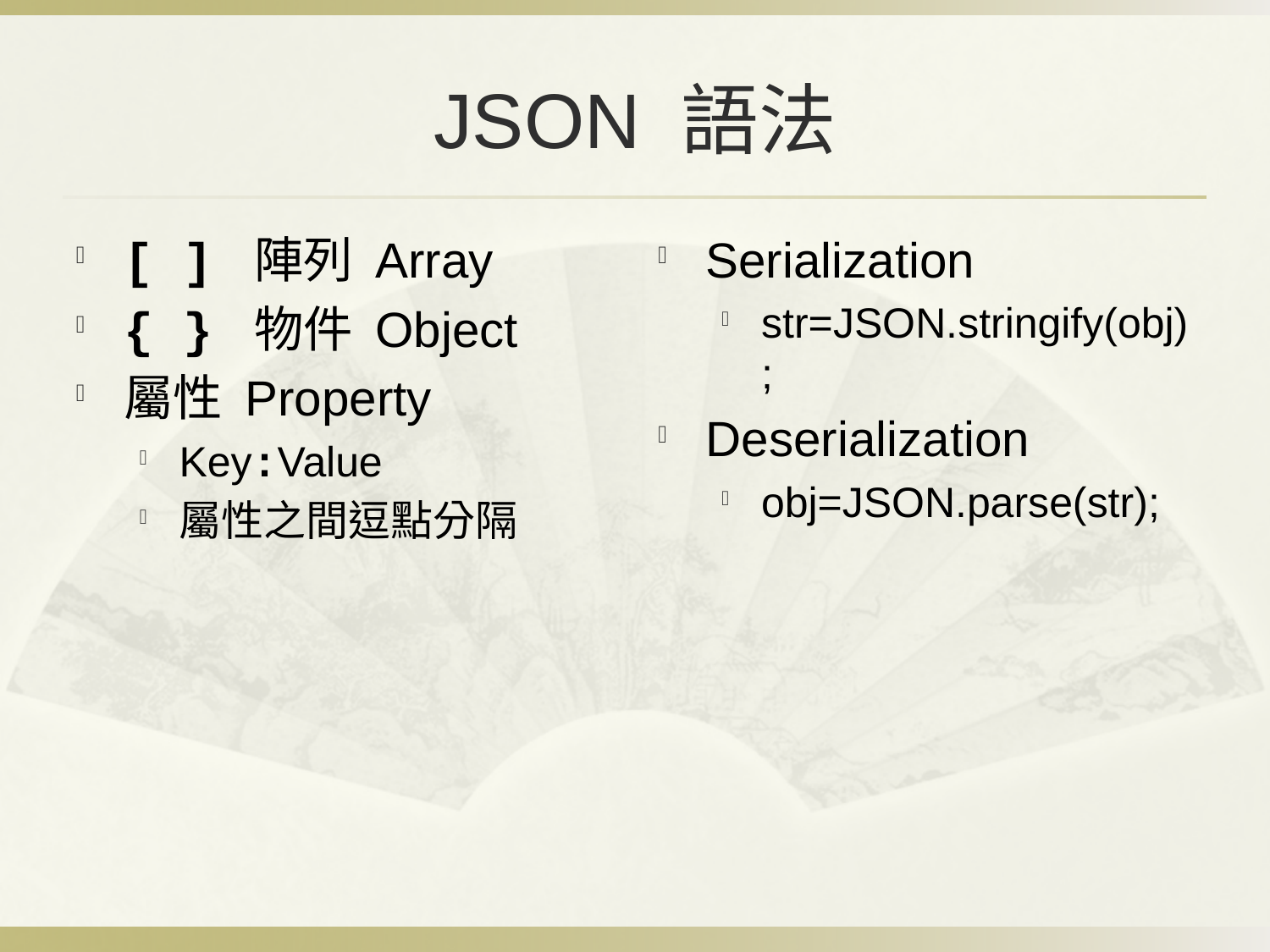

# JSON 語法
[ ] 陣列 Array
{ } 物件 Object
屬性 Property
Key:Value
屬性之間逗點分隔
Serialization
str=JSON.stringify(obj);
Deserialization
obj=JSON.parse(str);